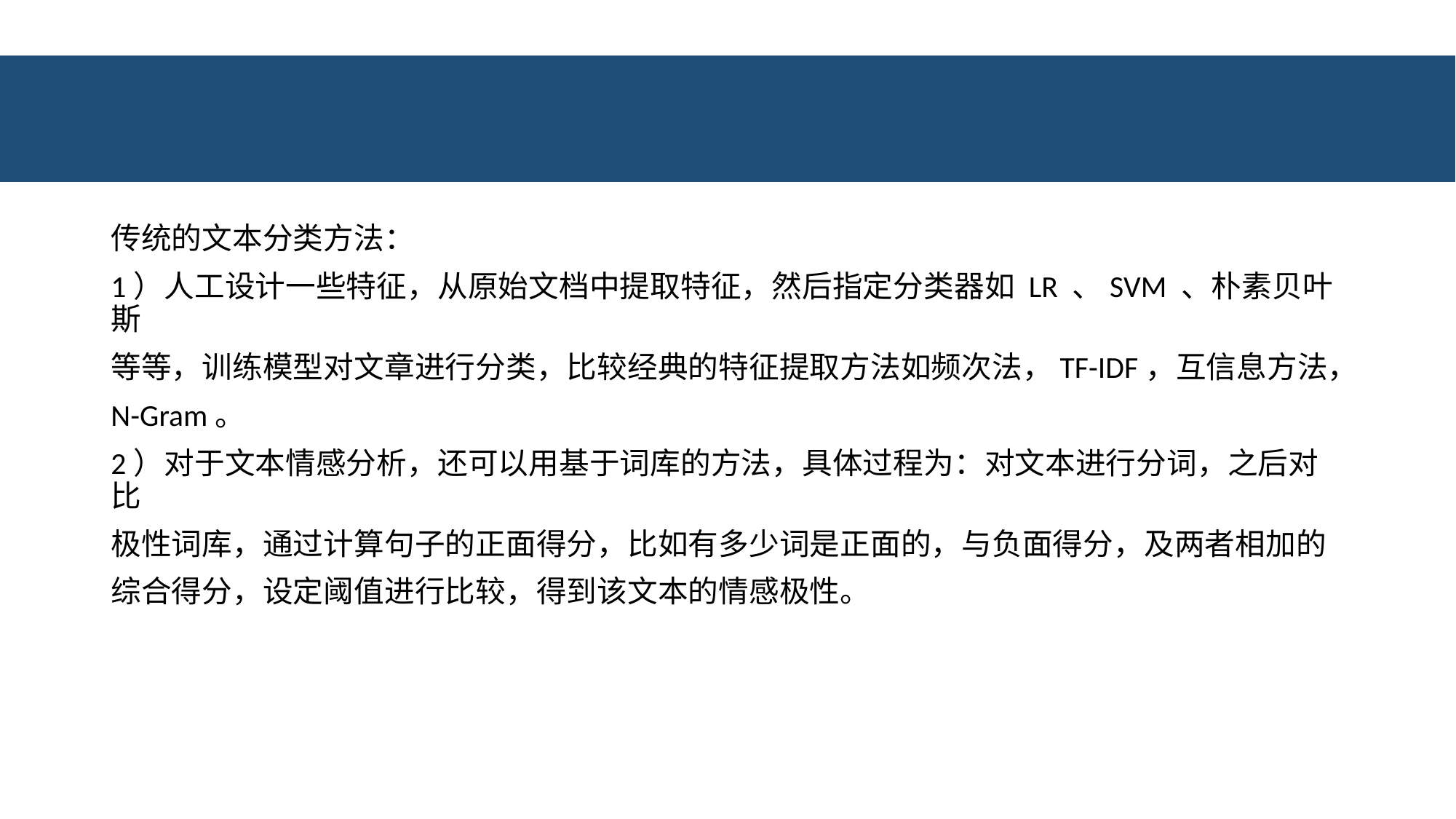

传统的文本分类方法：
1）人工设计一些特征，从原始文档中提取特征，然后指定分类器如 LR 、SVM 、朴素贝叶斯
等等，训练模型对文章进行分类，比较经典的特征提取方法如频次法，TF-IDF，互信息方法，
N-Gram。
2）对于文本情感分析，还可以用基于词库的方法，具体过程为：对文本进行分词，之后对比
极性词库，通过计算句子的正面得分，比如有多少词是正面的，与负面得分，及两者相加的
综合得分，设定阈值进行比较，得到该文本的情感极性。